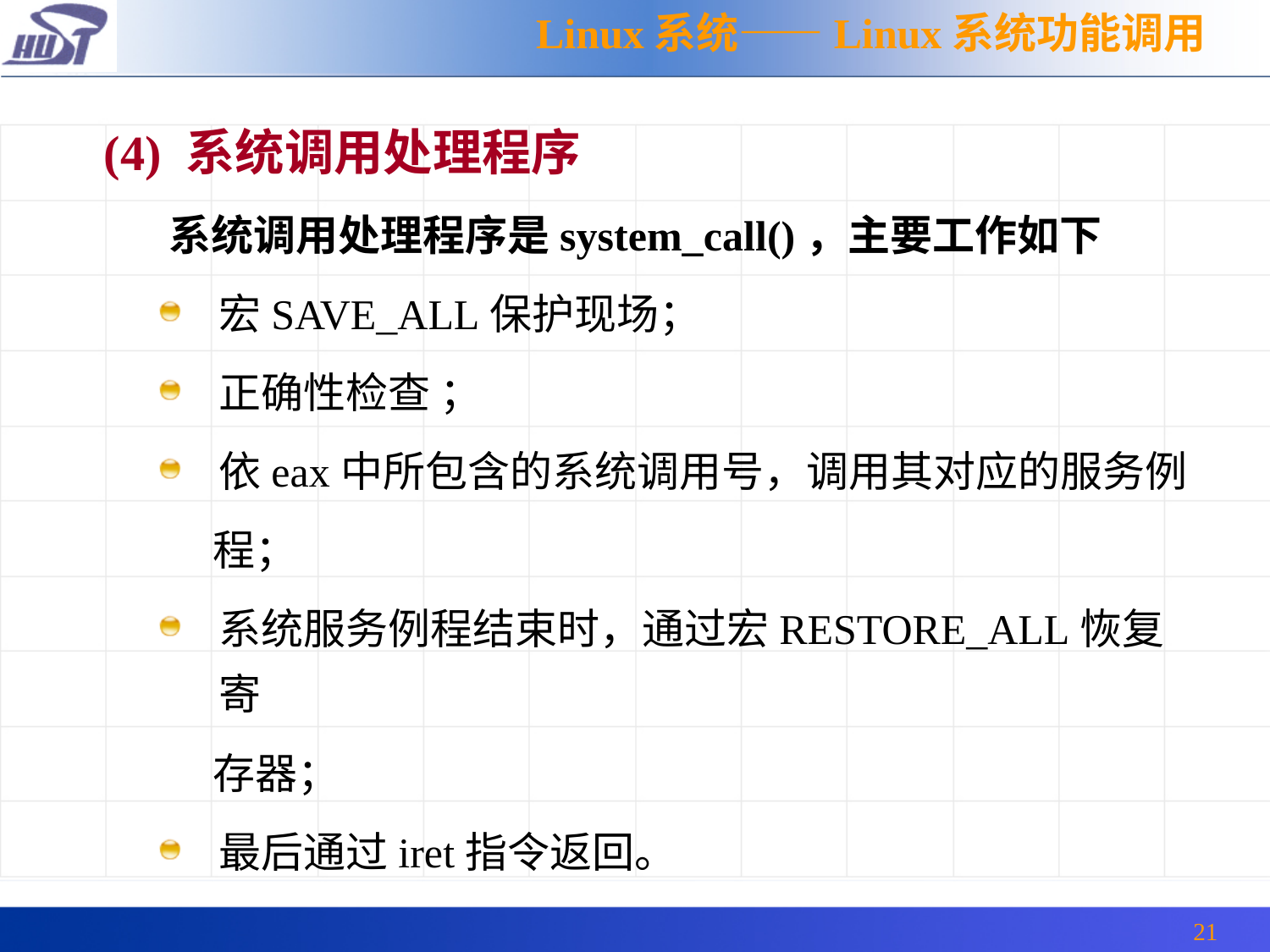

Linux系统——Linux系统功能调用
 (4) 系统调用处理程序
       系统调用处理程序是system_call()，主要工作如下
宏SAVE_ALL保护现场；
正确性检查 ；
依eax中所包含的系统调用号，调用其对应的服务例
     程；
系统服务例程结束时，通过宏RESTORE_ALL恢复寄
     存器；
最后通过iret指令返回。
21